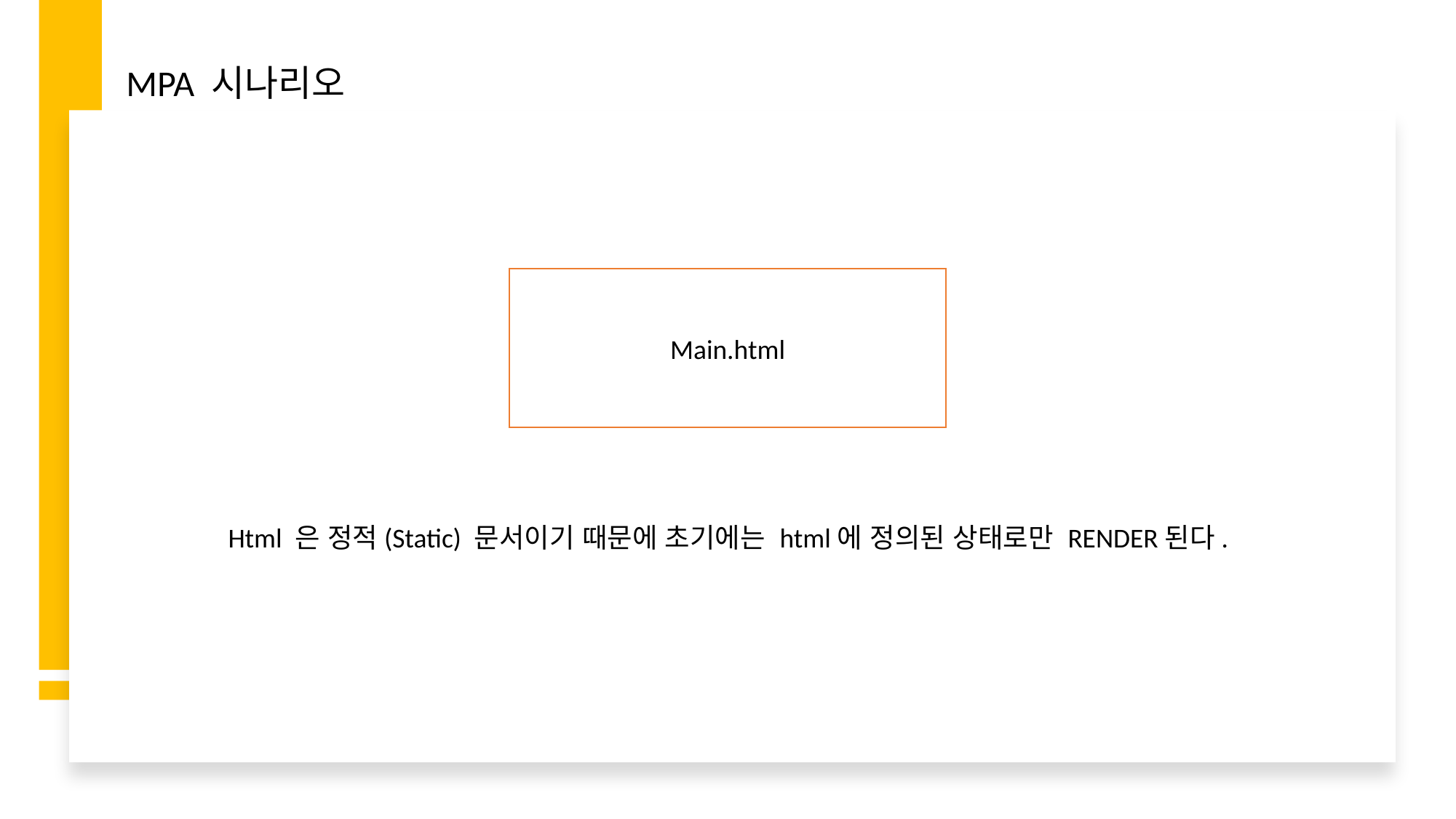

MPA 시나리오

Main.html

Html 은 정적(Static) 문서이기 때문에 초기에는 html에 정의된 상태로만 RENDER된다.